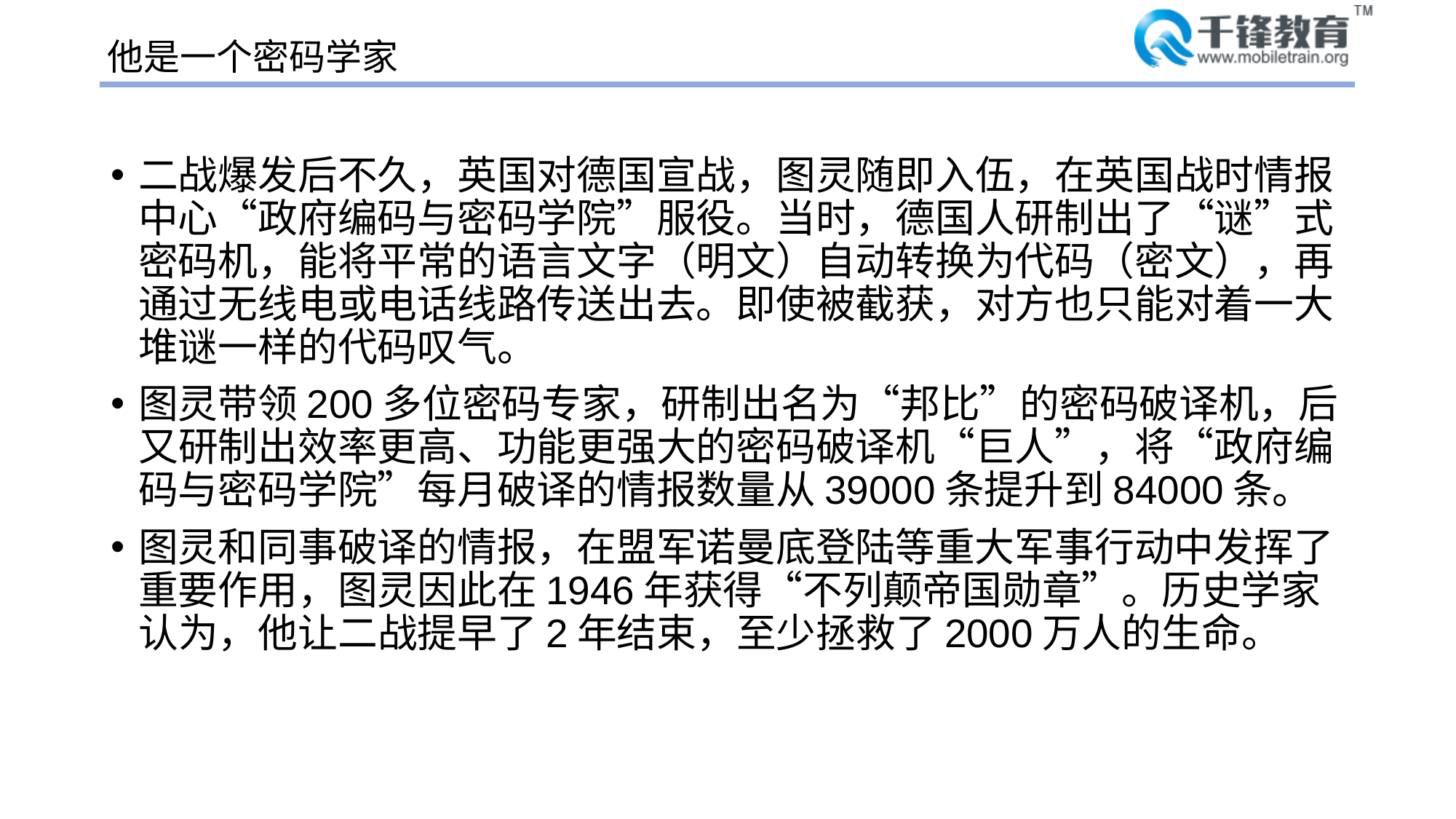

# 他是一个密码学家
二战爆发后不久，英国对德国宣战，图灵随即入伍，在英国战时情报中心“政府编码与密码学院”服役。当时，德国人研制出了“谜”式密码机，能将平常的语言文字（明文）自动转换为代码（密文），再通过无线电或电话线路传送出去。即使被截获，对方也只能对着一大堆谜一样的代码叹气。
图灵带领200多位密码专家，研制出名为“邦比”的密码破译机，后又研制出效率更高、功能更强大的密码破译机“巨人”，将“政府编码与密码学院”每月破译的情报数量从39000条提升到84000条。
图灵和同事破译的情报，在盟军诺曼底登陆等重大军事行动中发挥了重要作用，图灵因此在1946年获得“不列颠帝国勋章”。历史学家认为，他让二战提早了2年结束，至少拯救了2000万人的生命。